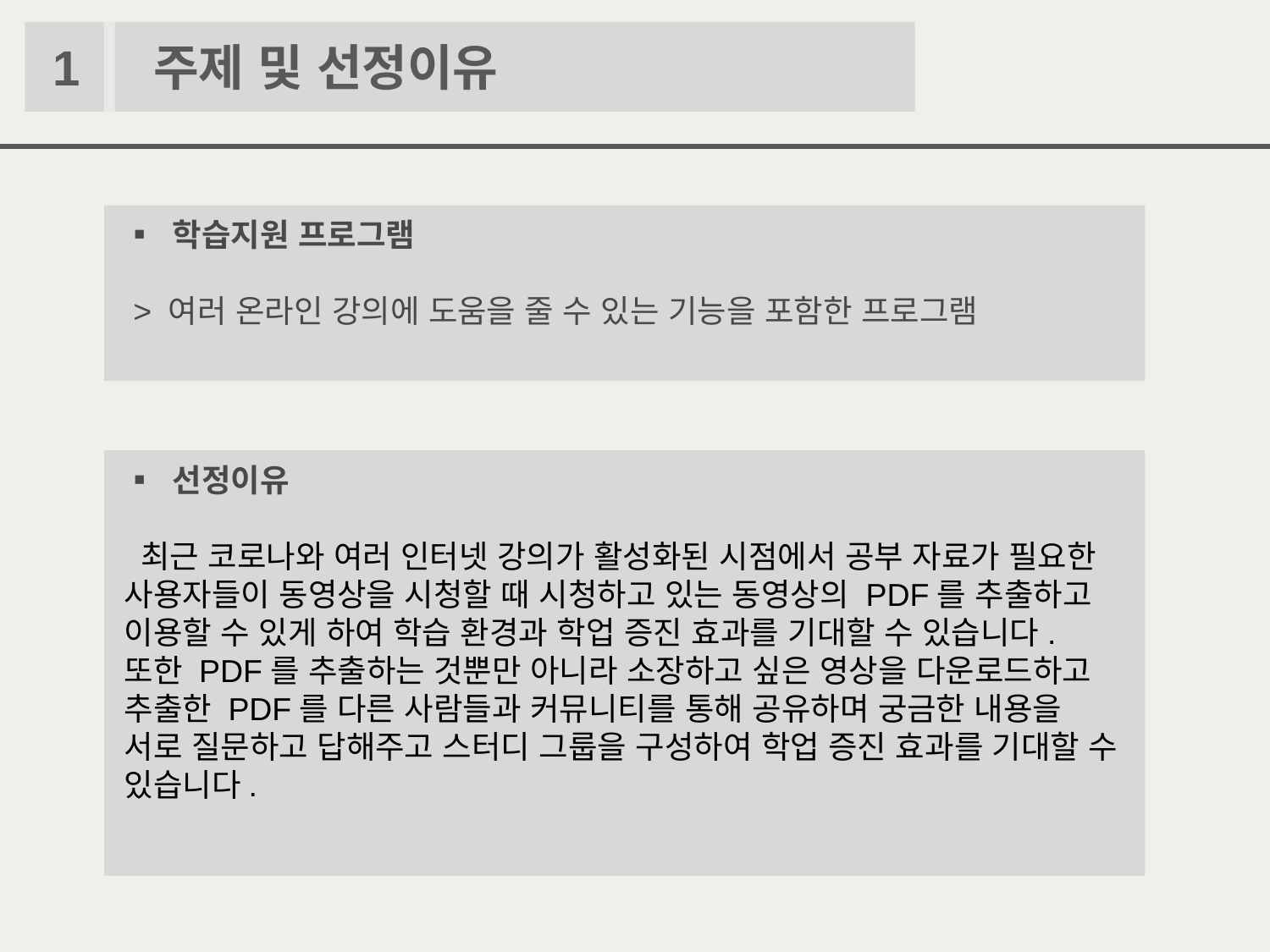

1
주제 및 선정이유
▪ 학습지원 프로그램

 > 여러 온라인 강의에 도움을 줄 수 있는 기능을 포함한 프로그램
▪ 선정이유

 최근 코로나와 여러 인터넷 강의가 활성화된 시점에서 공부 자료가 필요한 사용자들이 동영상을 시청할 때 시청하고 있는 동영상의 PDF를 추출하고 이용할 수 있게 하여 학습 환경과 학업 증진 효과를 기대할 수 있습니다.
또한 PDF를 추출하는 것뿐만 아니라 소장하고 싶은 영상을 다운로드하고 추출한 PDF를 다른 사람들과 커뮤니티를 통해 공유하며 궁금한 내용을 서로 질문하고 답해주고 스터디 그룹을 구성하여 학업 증진 효과를 기대할 수 있습니다.